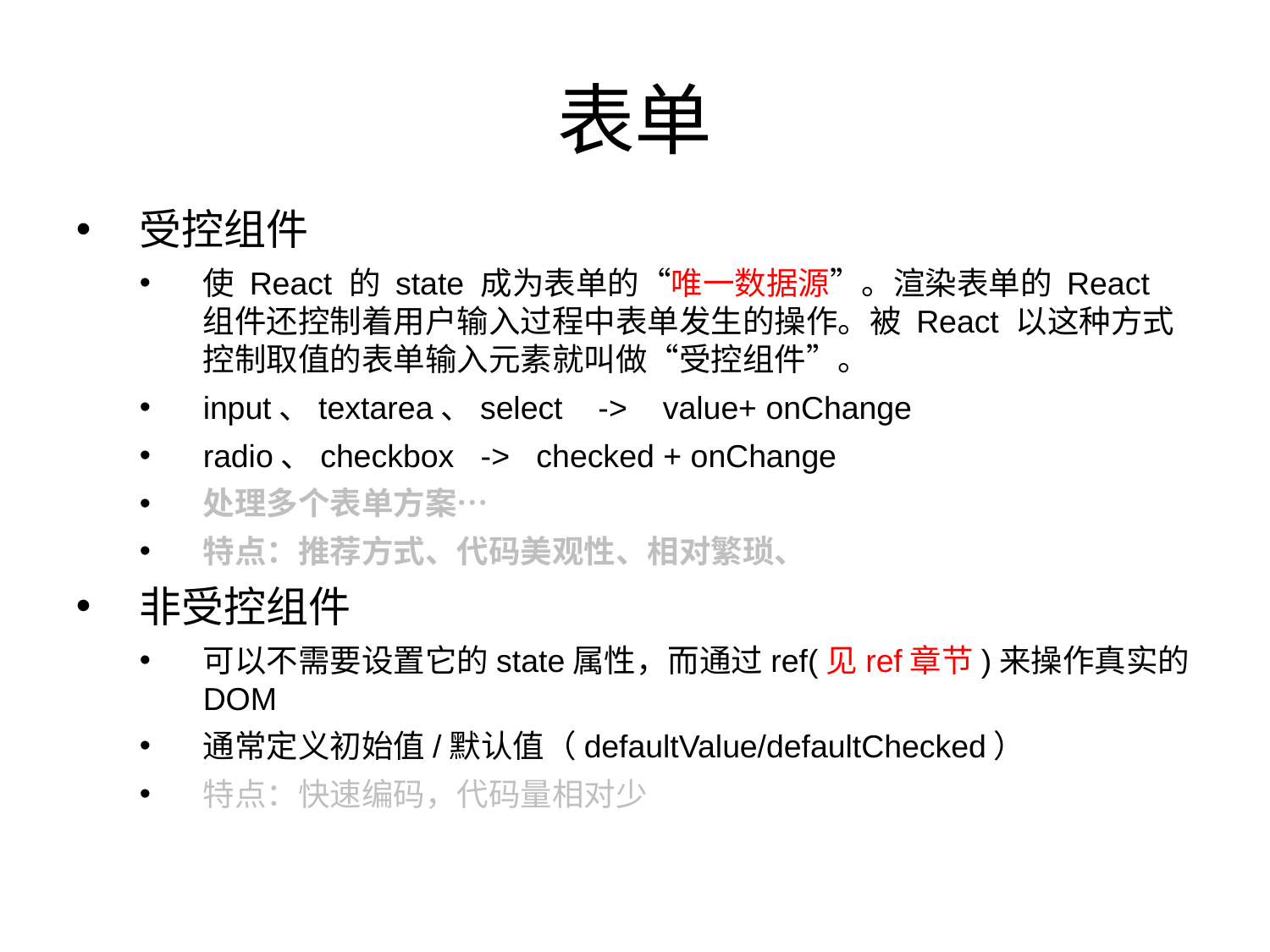

表单
受控组件
使 React 的 state 成为表单的“唯一数据源”。渲染表单的 React 组件还控制着用户输入过程中表单发生的操作。被 React 以这种方式控制取值的表单输入元素就叫做“受控组件”。
input、textarea、select    ->    value+ onChange
radio、checkbox   ->   checked + onChange
处理多个表单方案…
特点：推荐方式、代码美观性、相对繁琐、
非受控组件
可以不需要设置它的state属性，而通过ref(见ref章节)来操作真实的DOM
通常定义初始值/默认值（defaultValue/defaultChecked）
特点：快速编码，代码量相对少